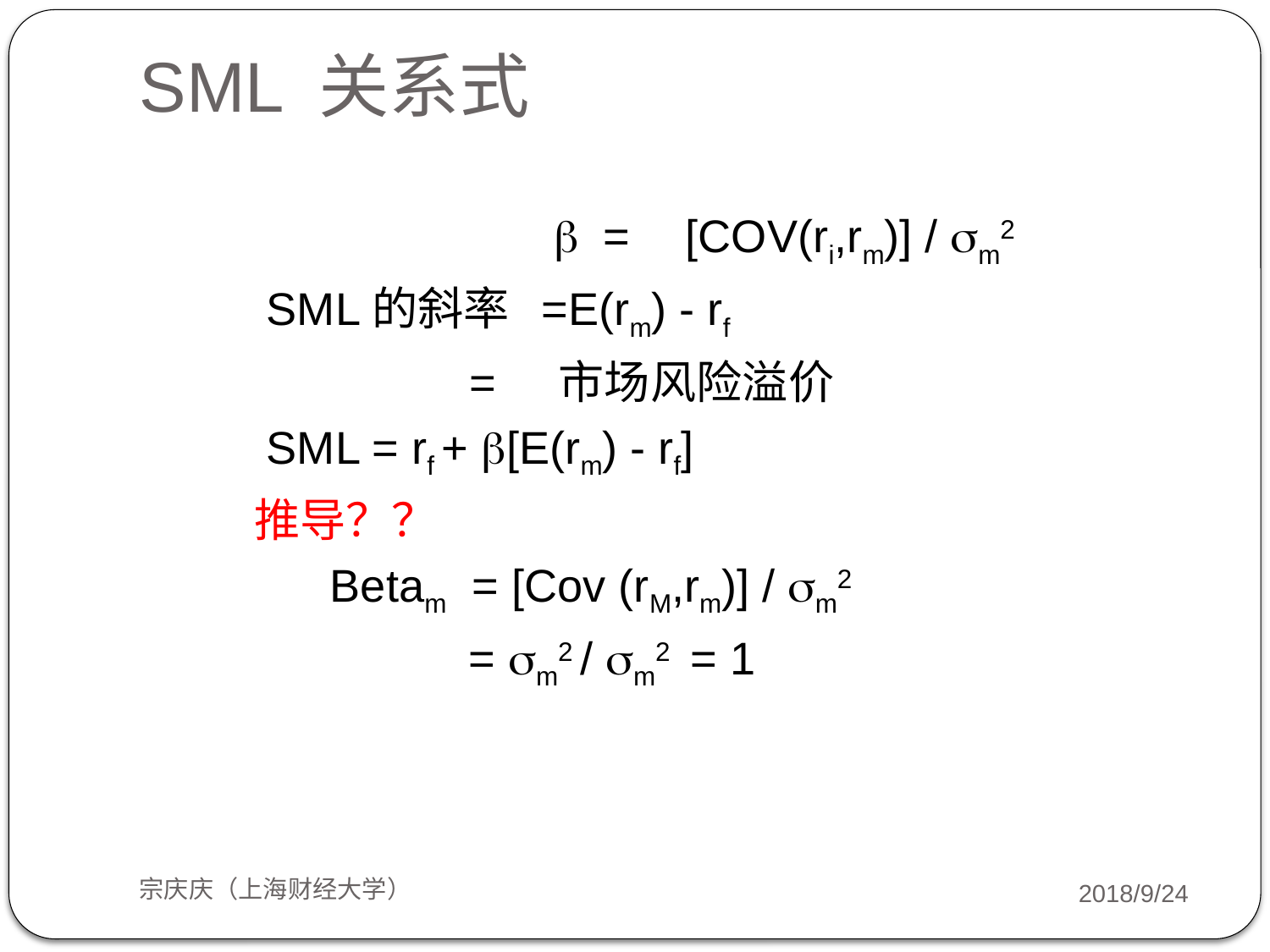

# SML 关系式
                  β = 	[COV(ri,rm)] / σm2
          SML的斜率  =E(rm) - rf
			   =	市场风险溢价
          SML = rf + β[E(rm) - rf]
          推导？？
		  Betam  = [Cov (rM,rm)] / σm2
			     = σm2 / σm2  = 1
宗庆庆（上海财经大学）
2018/9/24